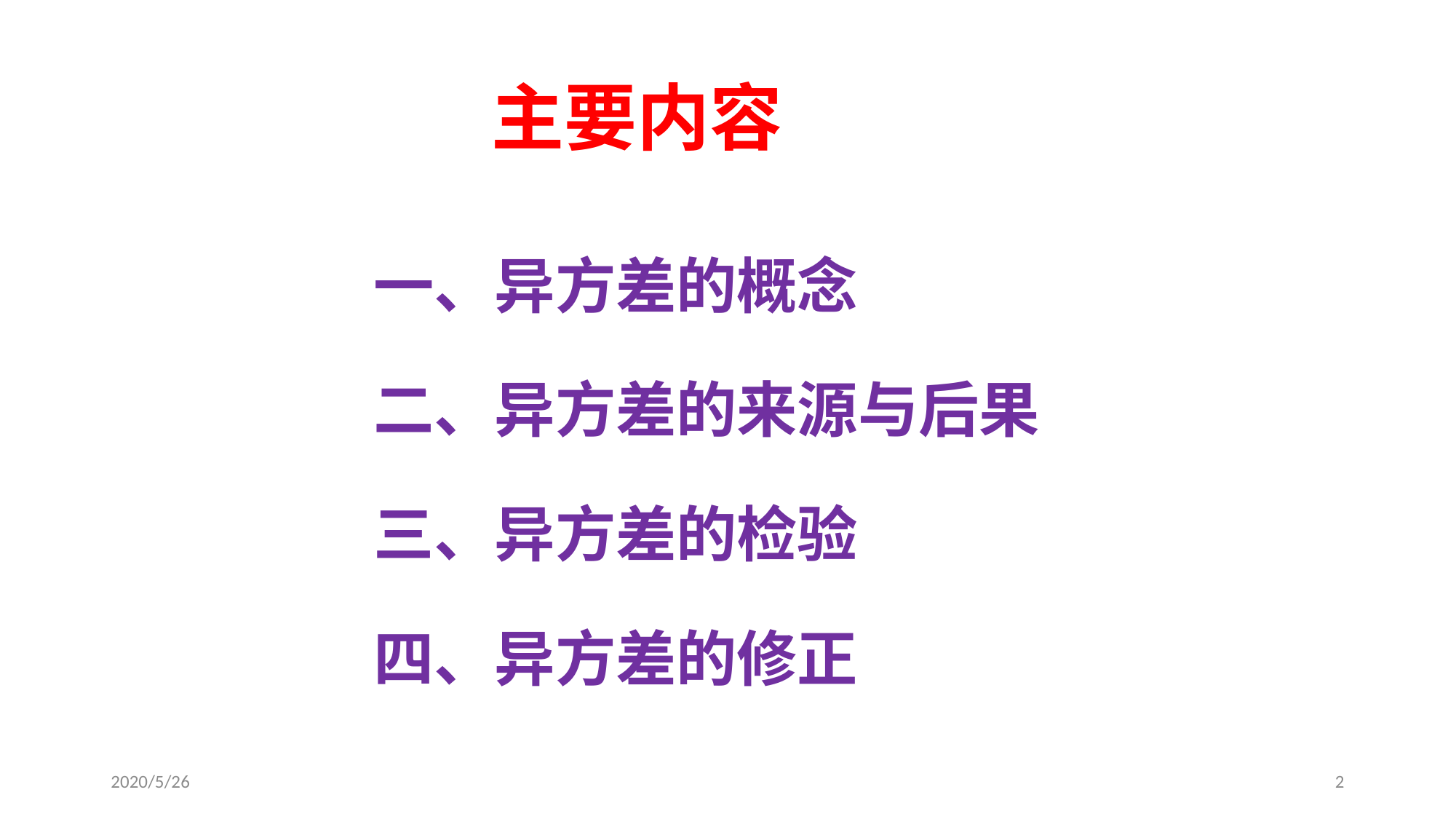

# 主要内容
一、异方差的概念
二、异方差的来源与后果
三、异方差的检验
四、异方差的修正
2020/5/26
2